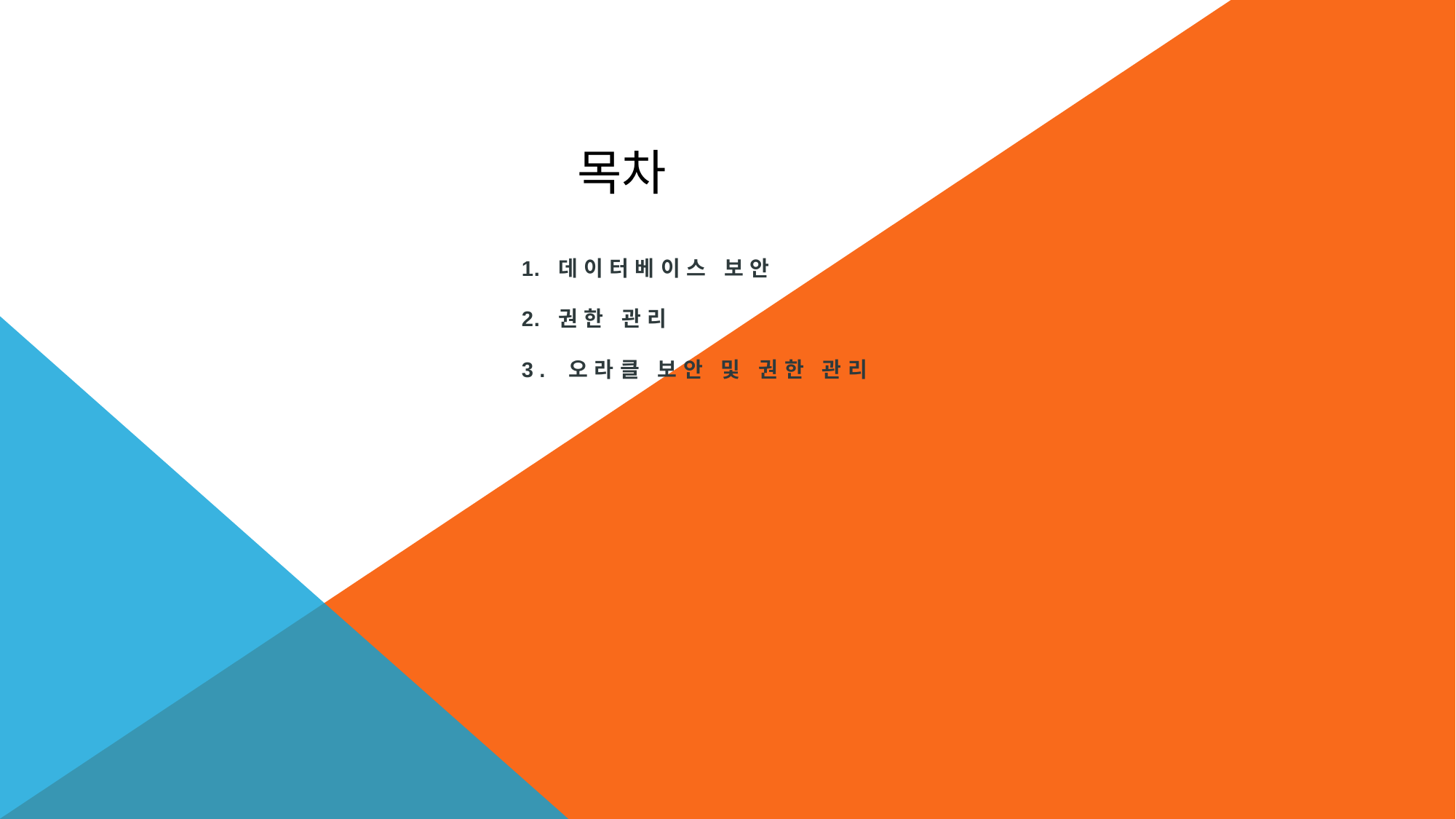

# 목차
 데이터베이스 보안
 권한 관리
3. 오라클 보안 및 권한 관리